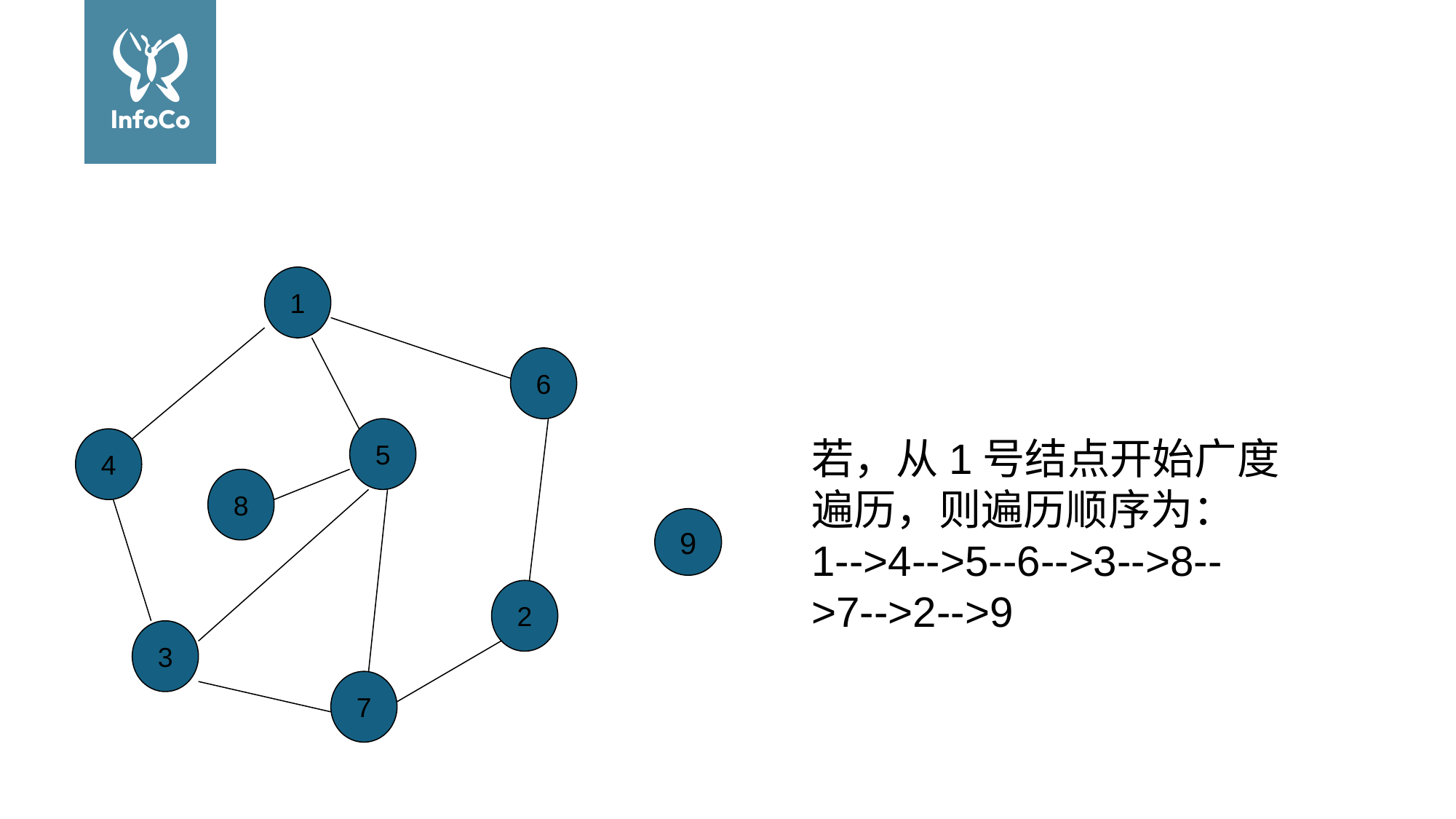

#
1

6
5

4
8

2
3

7

9
若，从1号结点开始广度遍历，则遍历顺序为：
1-->4-->5--6-->3-->8-->7-->2-->9